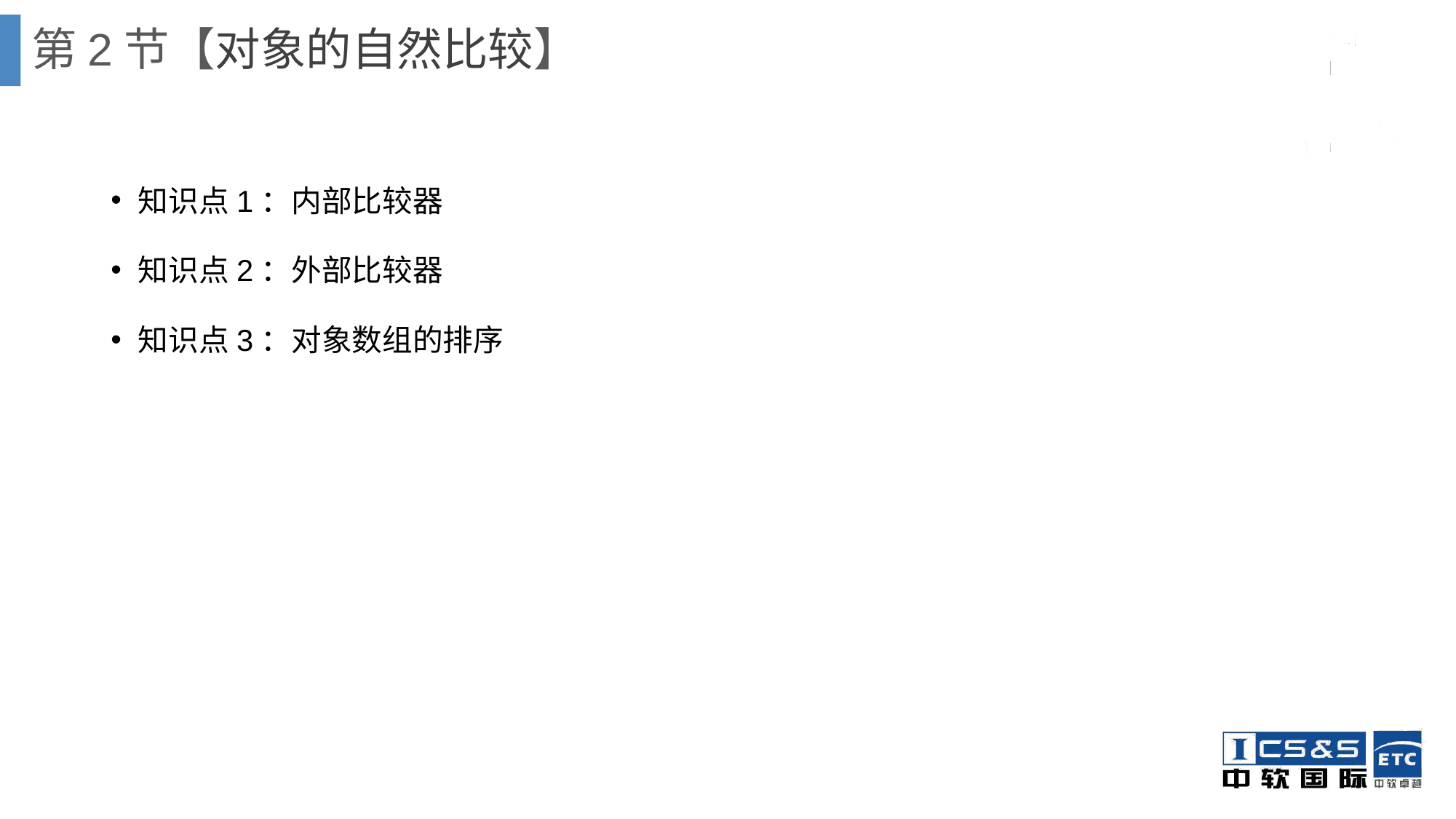

# 第2节【对象的自然比较】
知识点1：内部比较器
知识点2：外部比较器
知识点3：对象数组的排序